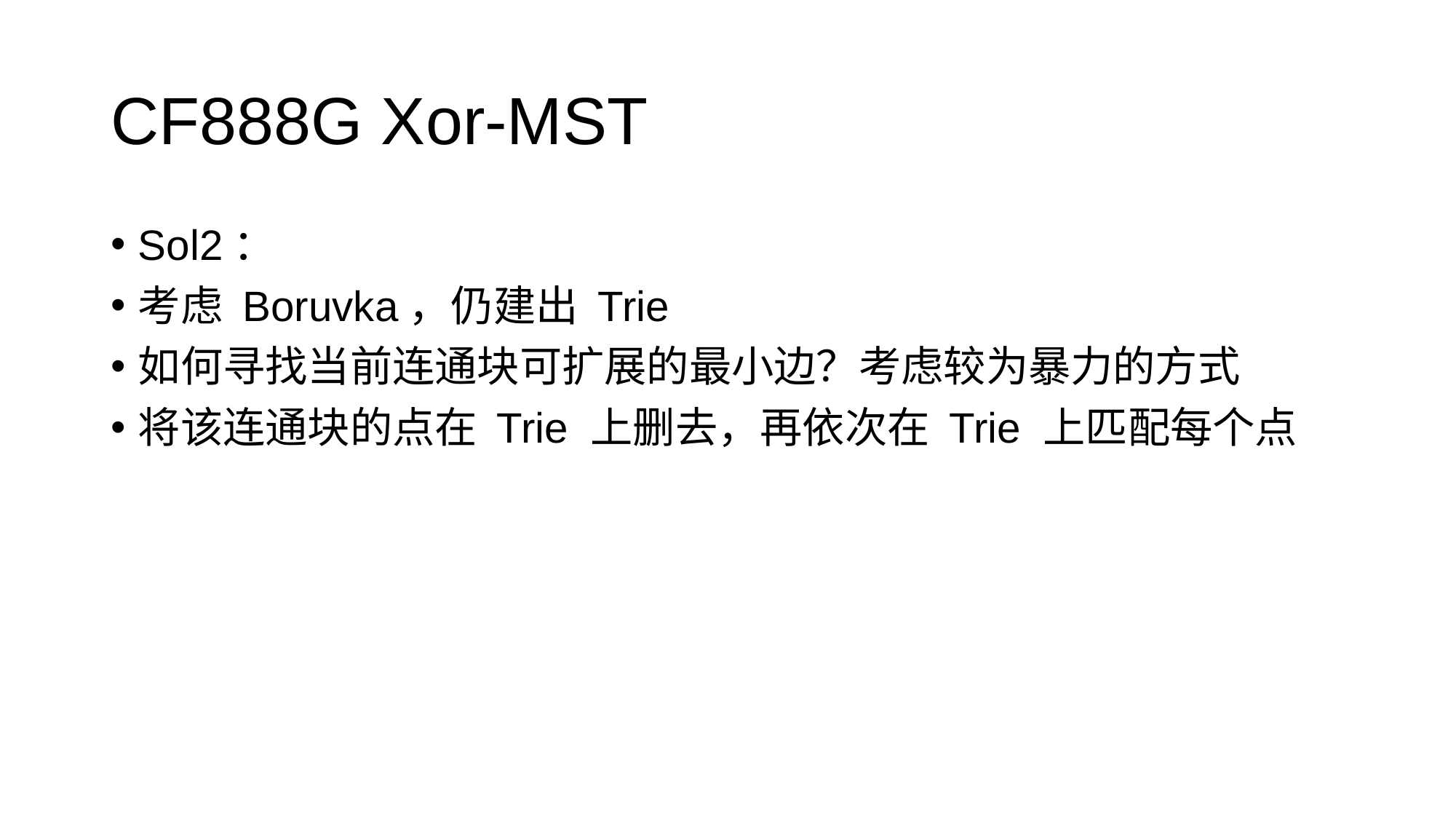

# CF888G Xor-MST
Sol2：
考虑 Boruvka，仍建出 Trie
如何寻找当前连通块可扩展的最小边？考虑较为暴力的方式
将该连通块的点在 Trie 上删去，再依次在 Trie 上匹配每个点